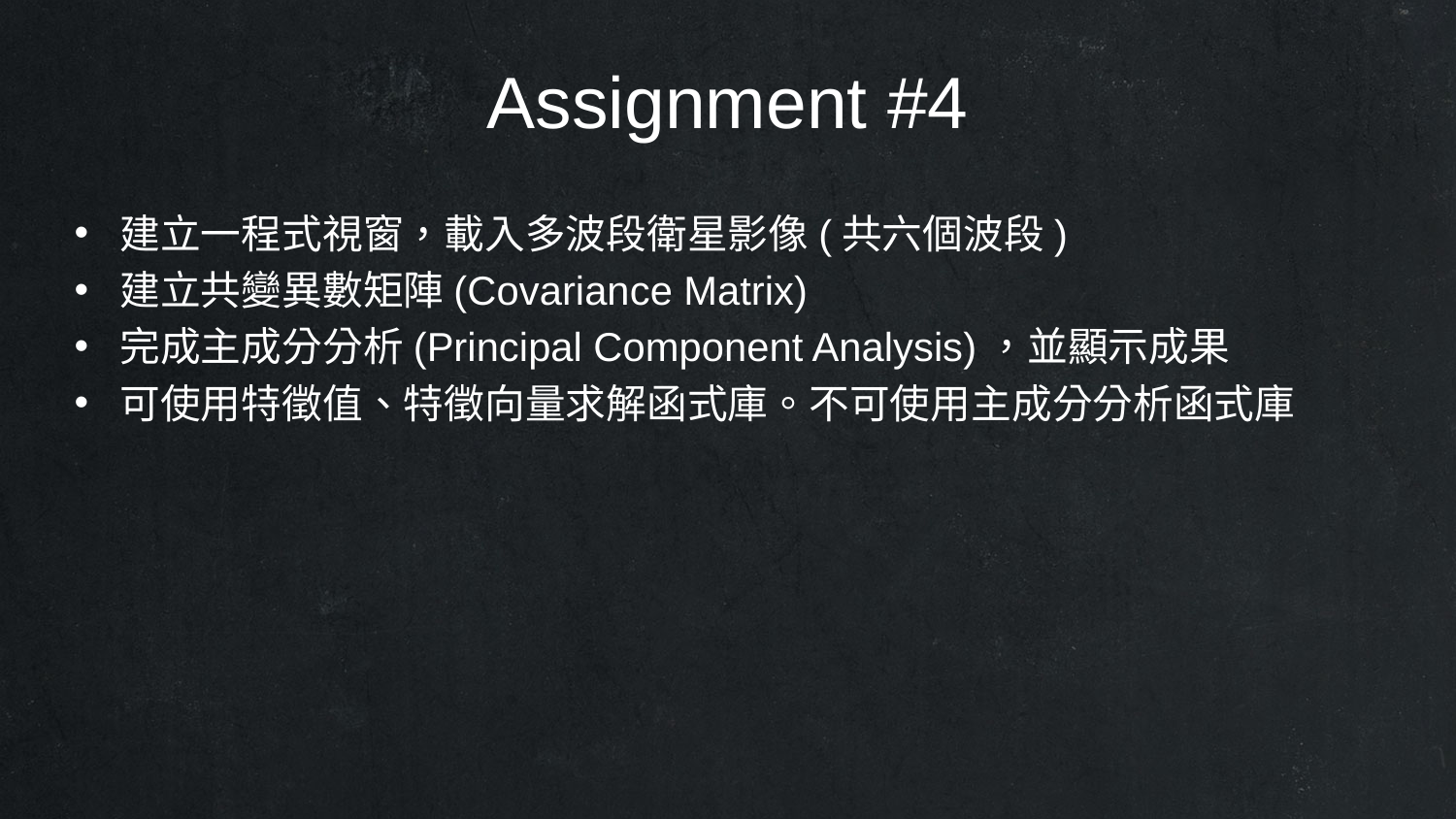

Assignment #4
建立一程式視窗，載入多波段衛星影像(共六個波段)
建立共變異數矩陣(Covariance Matrix)
完成主成分分析(Principal Component Analysis)，並顯示成果
可使用特徵值、特徵向量求解函式庫。不可使用主成分分析函式庫